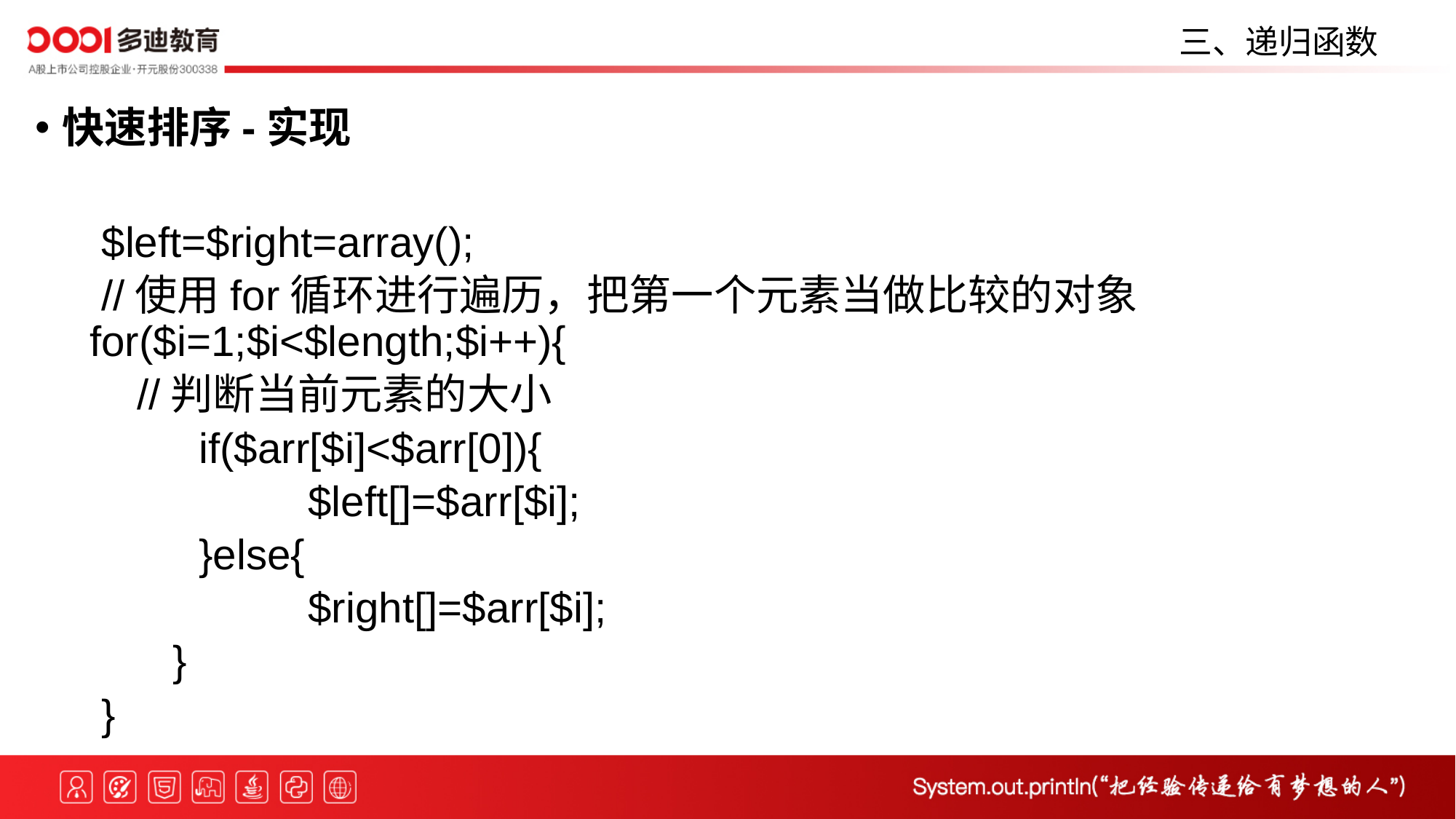

三、递归函数
快速排序-实现

 $left=$right=array();
 //使用for循环进行遍历，把第一个元素当做比较的对象        for($i=1;$i<$length;$i++){
    //判断当前元素的大小
 	if($arr[$i]<$arr[0]){
  		$left[]=$arr[$i];
 	}else{
 		$right[]=$arr[$i];
       }
 }